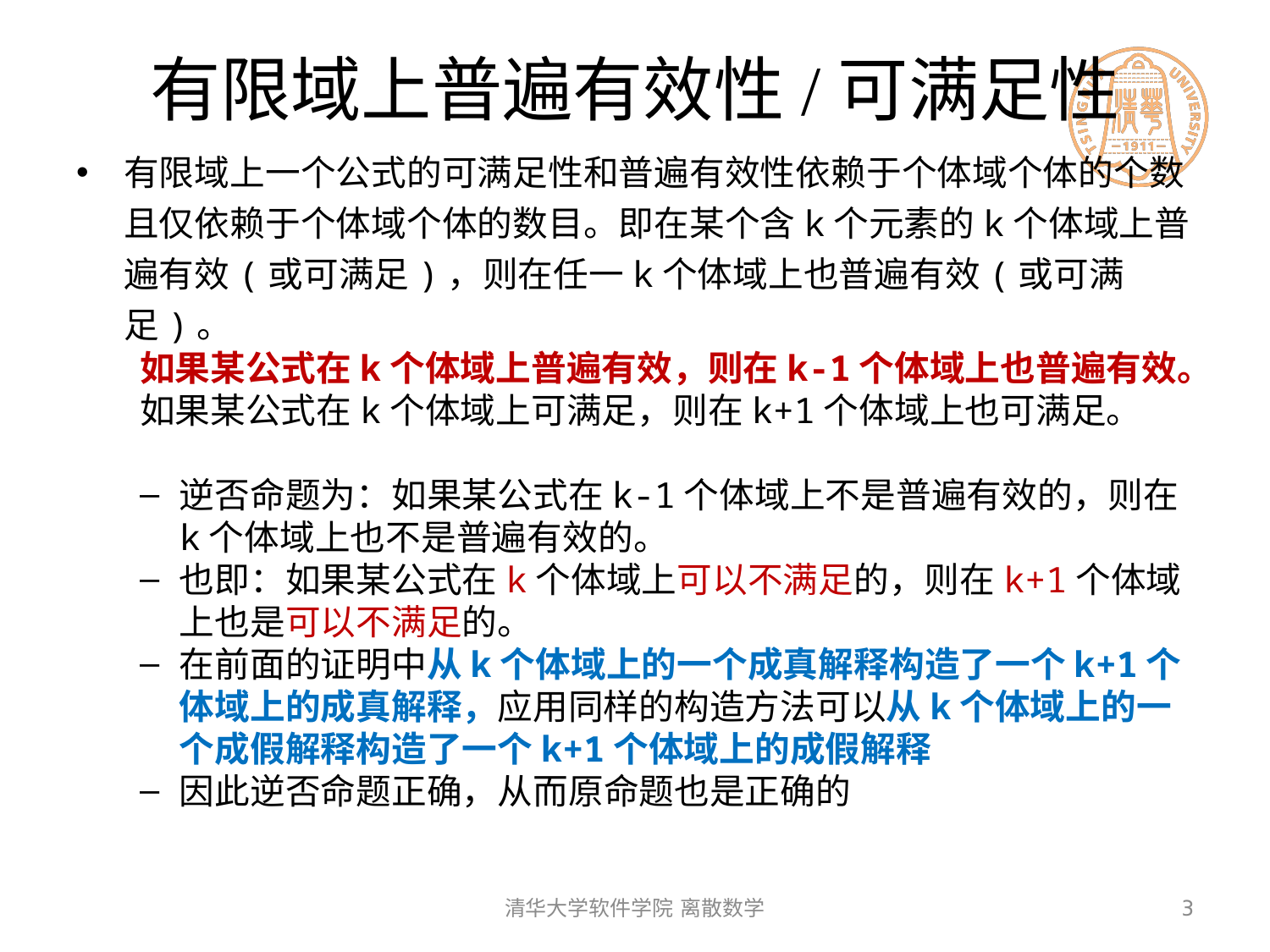

# 有限域上普遍有效性/可满足性
有限域上一个公式的可满足性和普遍有效性依赖于个体域个体的个数且仅依赖于个体域个体的数目。即在某个含k个元素的k个体域上普遍有效(或可满足)，则在任一k个体域上也普遍有效(或可满足)。
如果某公式在k个体域上普遍有效，则在k-1个体域上也普遍有效。
如果某公式在k个体域上可满足，则在k+1个体域上也可满足。

逆否命题为：如果某公式在k-1个体域上不是普遍有效的，则在k个体域上也不是普遍有效的。
也即：如果某公式在k个体域上可以不满足的，则在k+1个体域上也是可以不满足的。
在前面的证明中从k个体域上的一个成真解释构造了一个k+1个体域上的成真解释，应用同样的构造方法可以从k个体域上的一个成假解释构造了一个k+1个体域上的成假解释
因此逆否命题正确，从而原命题也是正确的

清华大学软件学院 离散数学
3